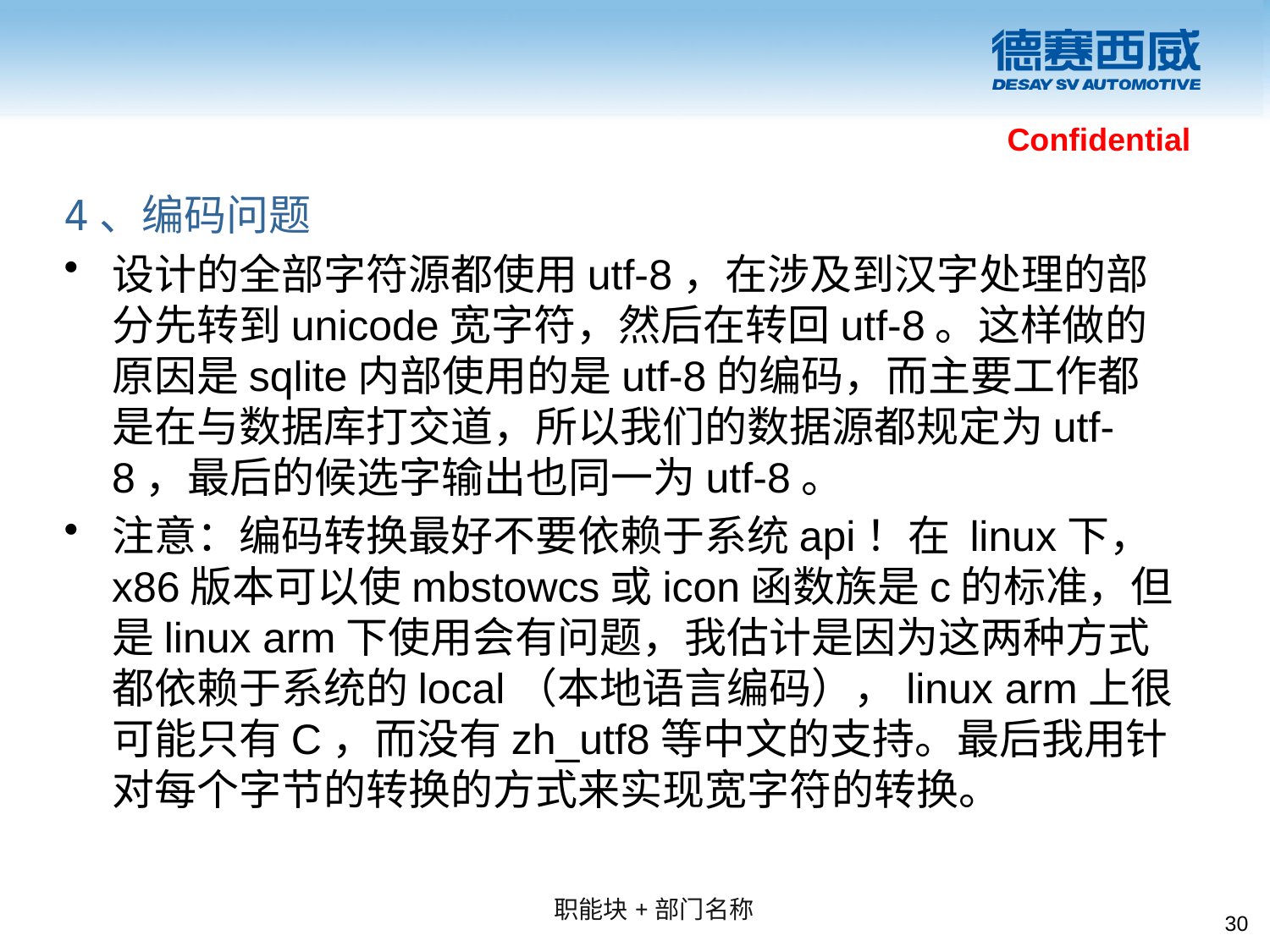

#
4、编码问题
设计的全部字符源都使用utf-8，在涉及到汉字处理的部分先转到unicode宽字符，然后在转回utf-8。这样做的原因是sqlite内部使用的是utf-8的编码，而主要工作都是在与数据库打交道，所以我们的数据源都规定为utf-8，最后的候选字输出也同一为utf-8。
注意：编码转换最好不要依赖于系统api！在 linux下，x86版本可以使mbstowcs或icon函数族是c的标准，但是linux arm下使用会有问题，我估计是因为这两种方式都依赖于系统的local（本地语言编码），linux arm上很可能只有C，而没有zh_utf8等中文的支持。最后我用针对每个字节的转换的方式来实现宽字符的转换。

30